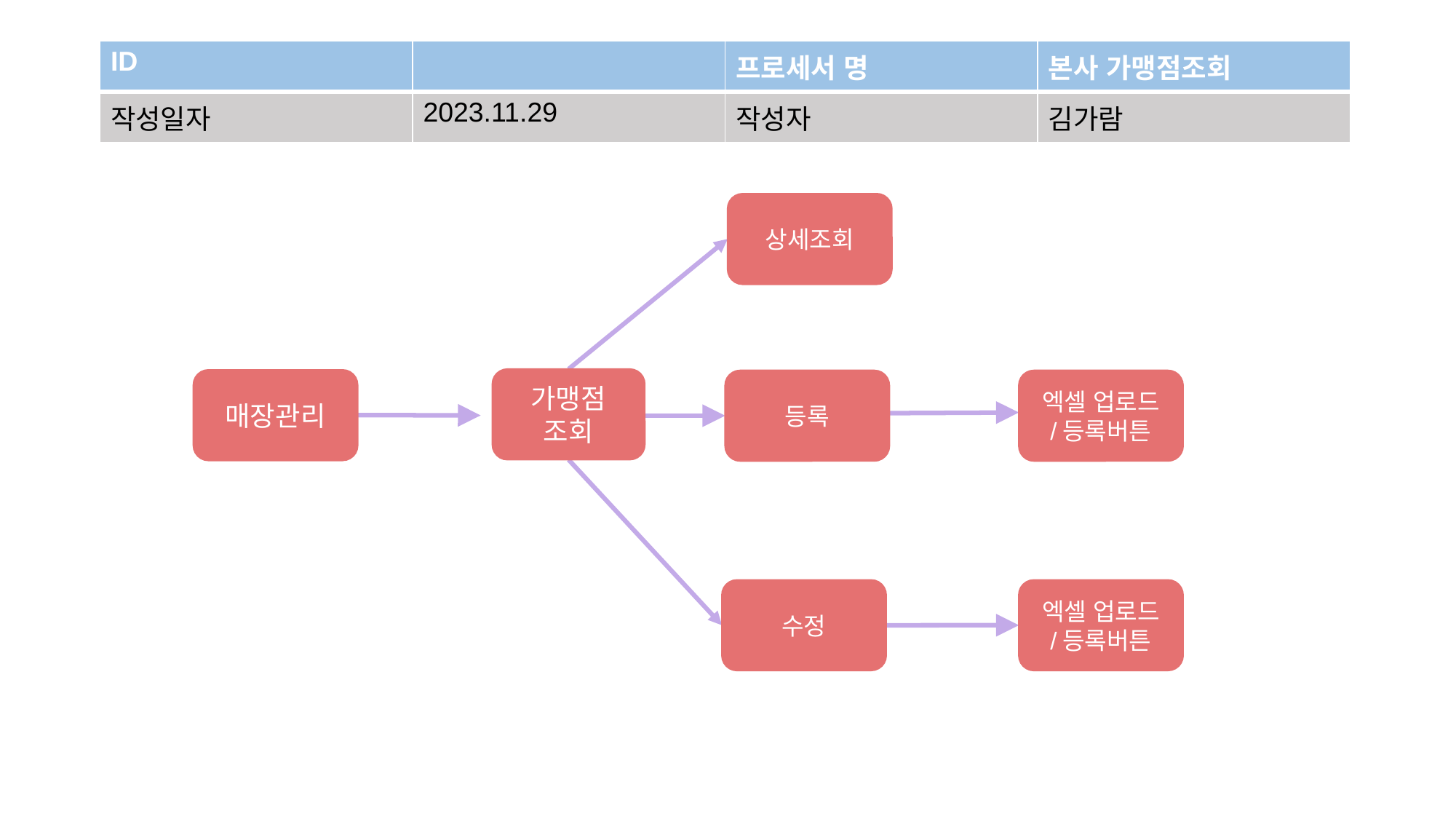

| ID |  | 프로세서 명 | 본사 가맹점조회 |
| --- | --- | --- | --- |
| 작성일자 | 2023.11.29 | 작성자 | 김가람 |
상세조회
가맹점
조회
매장관리
등록
엑셀 업로드
/등록버튼
수정
엑셀 업로드
/등록버튼